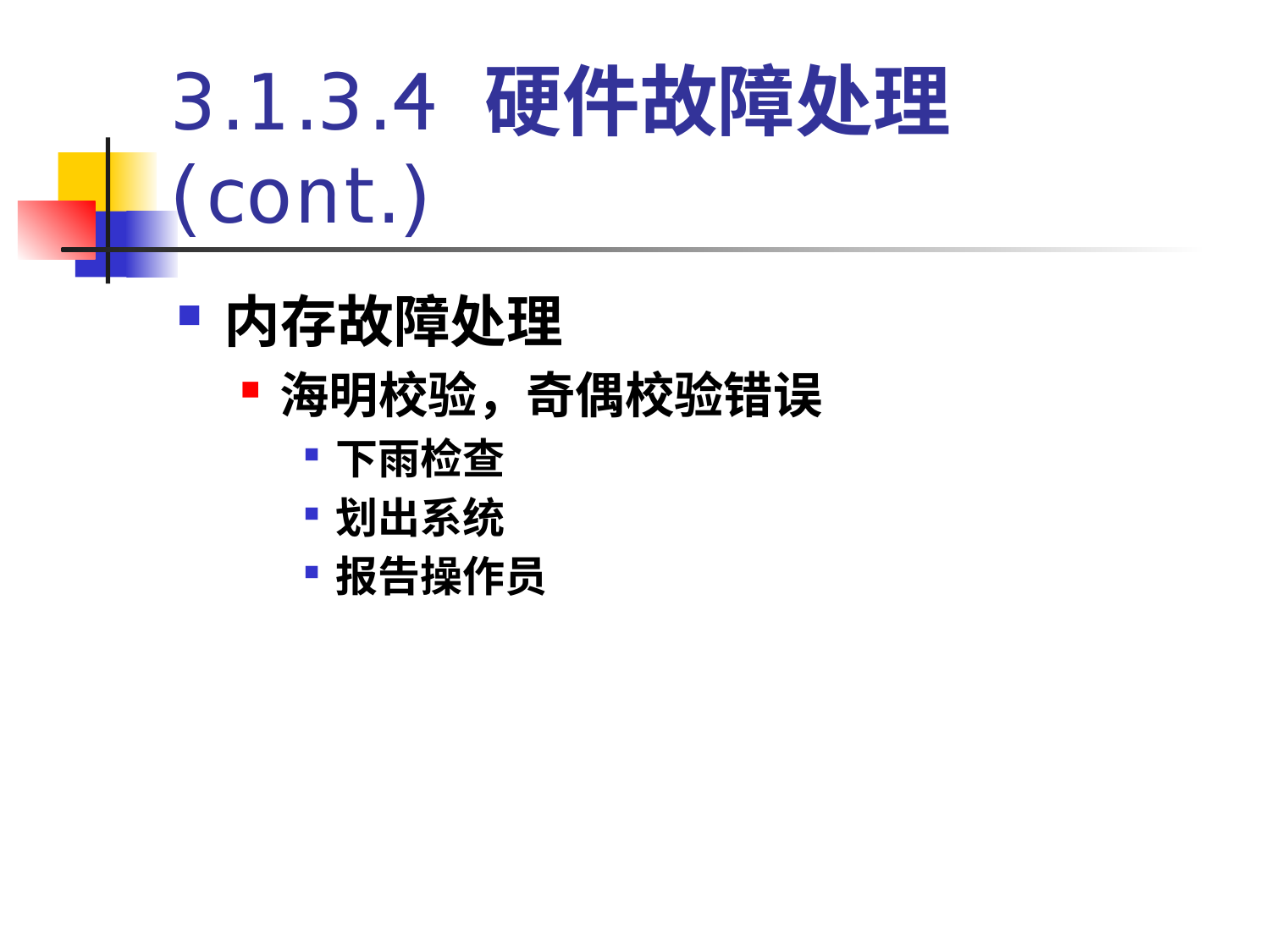

# 3.1.3.4 硬件故障处理(cont.)
内存故障处理
海明校验，奇偶校验错误
下雨检查
划出系统
报告操作员